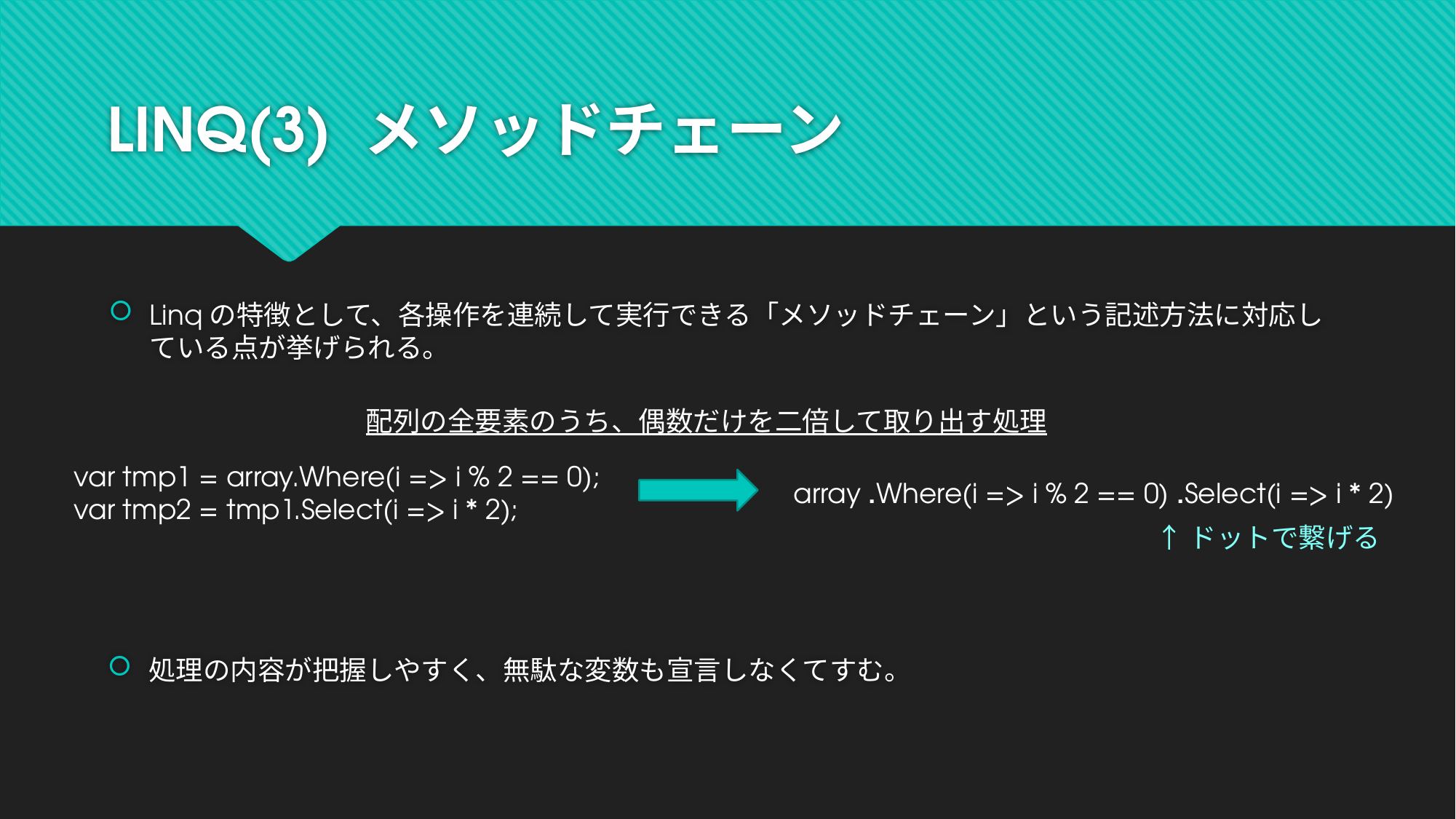

# LINQ(3) メソッドチェーン
Linqの特徴として、各操作を連続して実行できる「メソッドチェーン」という記述方法に対応している点が挙げられる。

配列の全要素のうち、偶数だけを二倍して取り出す処理
var tmp1 = array.Where(i => i % 2 == 0);
var tmp2 = tmp1.Select(i => i * 2);

array .Where(i => i % 2 == 0) .Select(i => i * 2)
↑ドットで繋げる
処理の内容が把握しやすく、無駄な変数も宣言しなくてすむ。